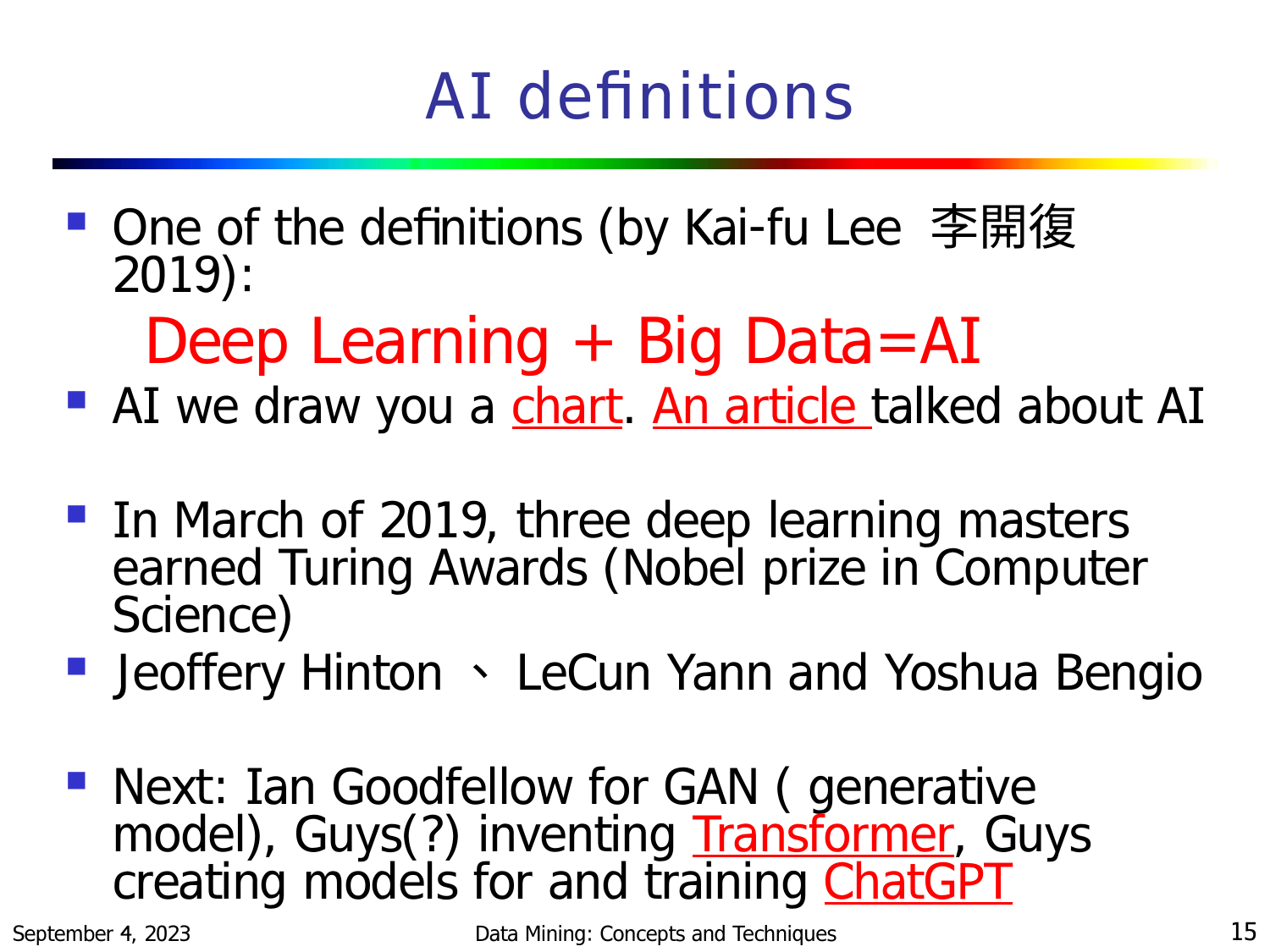

# AI definitions
One of the definitions (by Kai-fu Lee 李開復 2019):
    Deep Learning + Big Data=AI
AI we draw you a chart. An article talked about AI

In March of 2019, three deep learning masters earned Turing Awards (Nobel prize in Computer Science)
Jeoffery Hinton、LeCun Yann and Yoshua Bengio

Next: Ian Goodfellow for GAN ( generative model), Guys(?) inventing Transformer, Guys creating models for and training ChatGPT
September 4, 2023
15
Data Mining: Concepts and Techniques